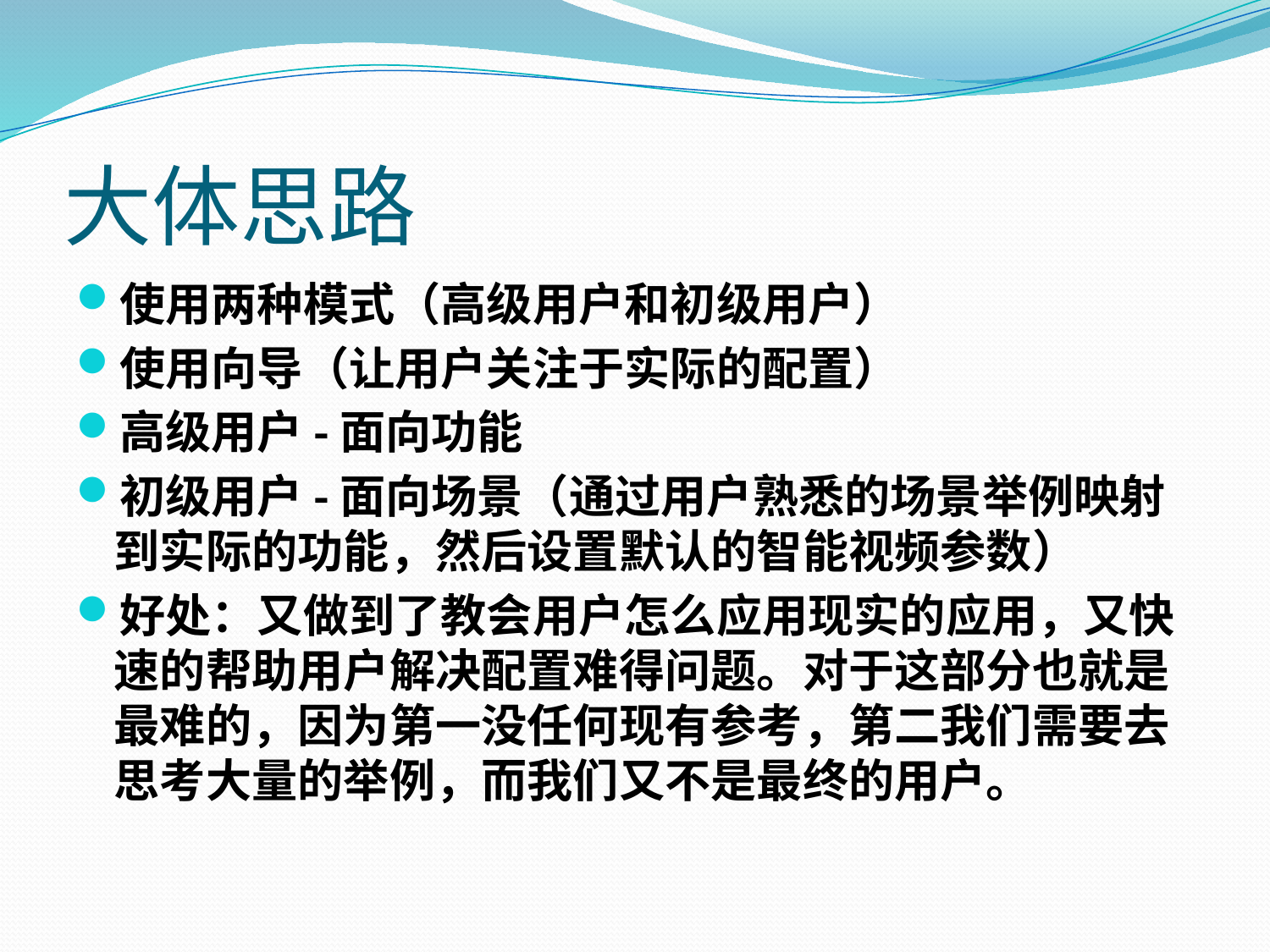

# 大体思路
使用两种模式（高级用户和初级用户）
使用向导（让用户关注于实际的配置）
高级用户-面向功能
初级用户-面向场景（通过用户熟悉的场景举例映射到实际的功能，然后设置默认的智能视频参数）
好处：又做到了教会用户怎么应用现实的应用，又快速的帮助用户解决配置难得问题。对于这部分也就是最难的，因为第一没任何现有参考，第二我们需要去思考大量的举例，而我们又不是最终的用户。